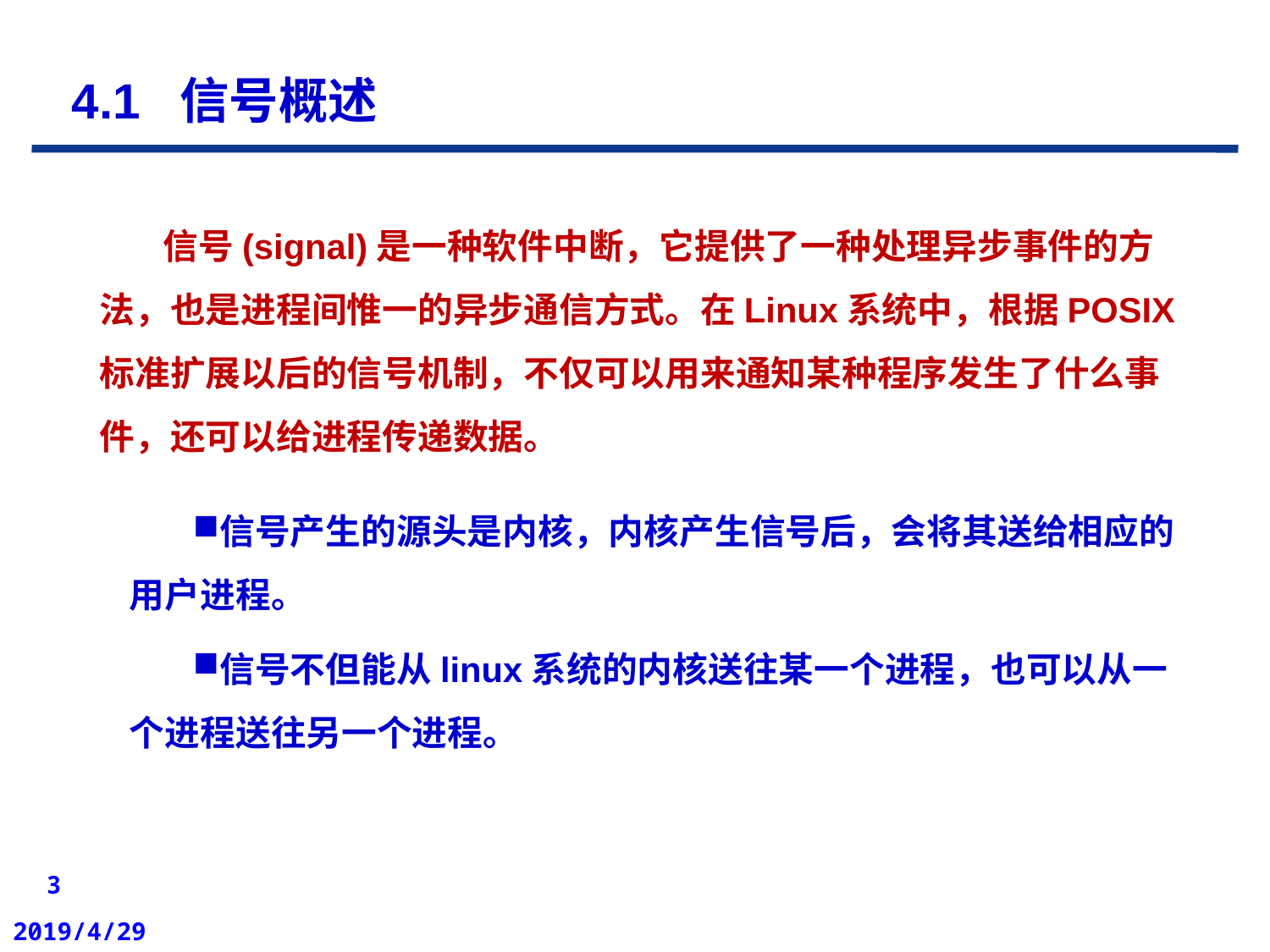

4.1  信号概述
信号(signal)是一种软件中断，它提供了一种处理异步事件的方法，也是进程间惟一的异步通信方式。在Linux系统中，根据POSIX标准扩展以后的信号机制，不仅可以用来通知某种程序发生了什么事件，还可以给进程传递数据。
信号产生的源头是内核，内核产生信号后，会将其送给相应的用户进程。
信号不但能从linux系统的内核送往某一个进程，也可以从一个进程送往另一个进程。